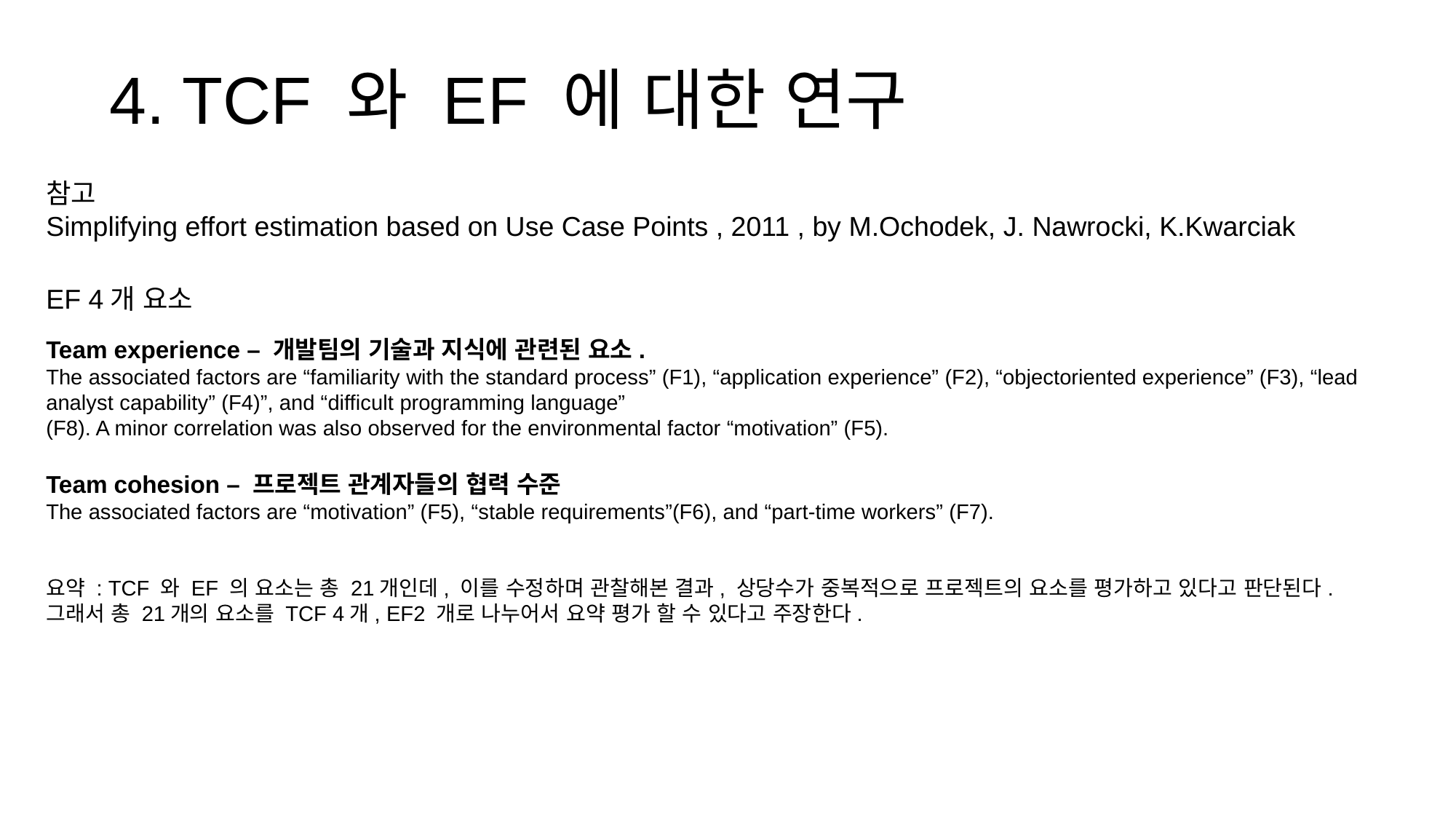

# 4. TCF 와 EF 에 대한 연구
참고
Simplifying effort estimation based on Use Case Points , 2011 , by M.Ochodek, J. Nawrocki, K.Kwarciak
EF 4개 요소

Team experience – 개발팀의 기술과 지식에 관련된 요소.
The associated factors are “familiarity with the standard process” (F1), “application experience” (F2), “objectoriented experience” (F3), “lead analyst capability” (F4)”, and “difficult programming language”
(F8). A minor correlation was also observed for the environmental factor “motivation” (F5).

Team cohesion – 프로젝트 관계자들의 협력 수준
The associated factors are “motivation” (F5), “stable requirements”(F6), and “part-time workers” (F7).

요약 : TCF 와 EF 의 요소는 총 21개인데, 이를 수정하며 관찰해본 결과, 상당수가 중복적으로 프로젝트의 요소를 평가하고 있다고 판단된다.
그래서 총 21개의 요소를 TCF 4개, EF2 개로 나누어서 요약 평가 할 수 있다고 주장한다.